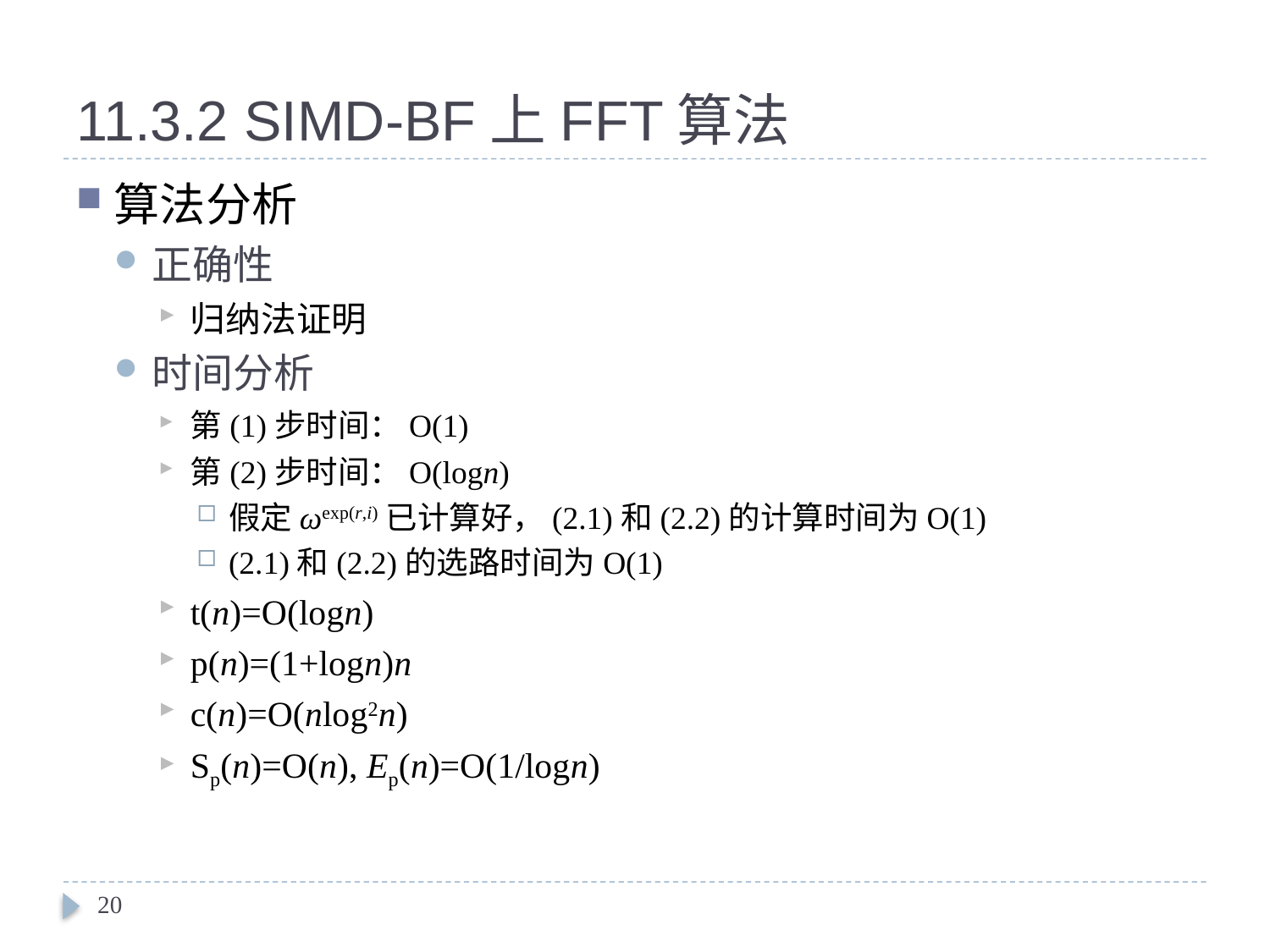

# 11.3.2 SIMD-BF上FFT算法
算法分析
正确性
归纳法证明
时间分析
第(1)步时间：O(1)
第(2)步时间：O(logn)
假定ωexp(r,i)已计算好，(2.1)和(2.2)的计算时间为O(1)
(2.1)和(2.2)的选路时间为O(1)
t(n)=O(logn)
p(n)=(1+logn)n
c(n)=O(nlog2n)
Sp(n)=O(n), Ep(n)=O(1/logn)
20